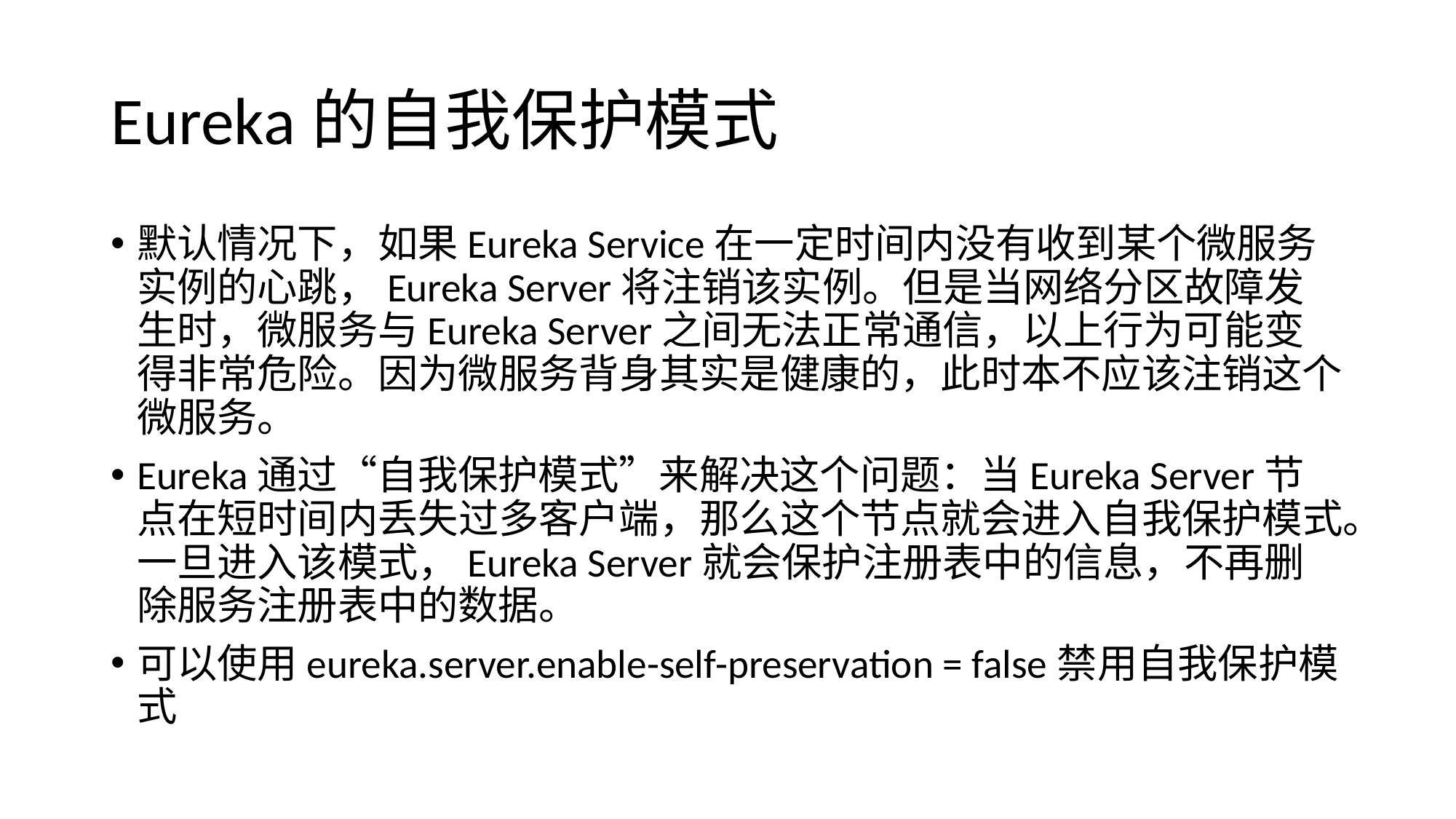

# Eureka的自我保护模式
默认情况下，如果Eureka Service在一定时间内没有收到某个微服务实例的心跳，Eureka Server将注销该实例。但是当网络分区故障发生时，微服务与Eureka Server之间无法正常通信，以上行为可能变得非常危险。因为微服务背身其实是健康的，此时本不应该注销这个微服务。
Eureka通过“自我保护模式”来解决这个问题：当Eureka Server节点在短时间内丢失过多客户端，那么这个节点就会进入自我保护模式。一旦进入该模式，Eureka Server就会保护注册表中的信息，不再删除服务注册表中的数据。
可以使用eureka.server.enable-self-preservation = false禁用自我保护模式